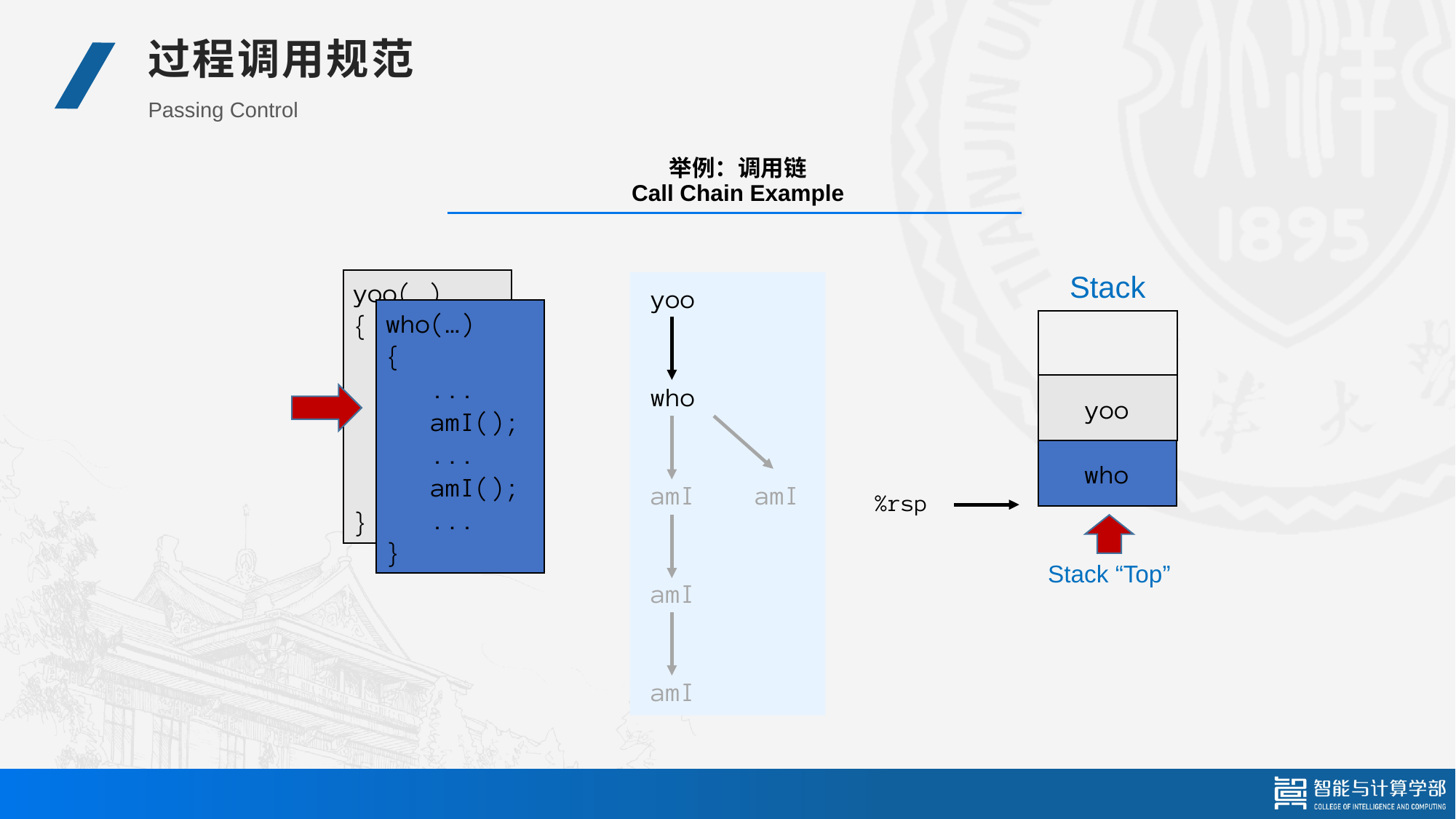

过程调用规范
Passing Control
# 举例：调用链 Call Chain Example
Stack

yoo
%rsp

Stack “Top”
yoo(…)
{
   .
   .
   who();
   .
   .
}
yoo

who

amI    amI

amI

amI
who(…)
{
   ...
   amI();
   ...
   amI();
   ...
}

who